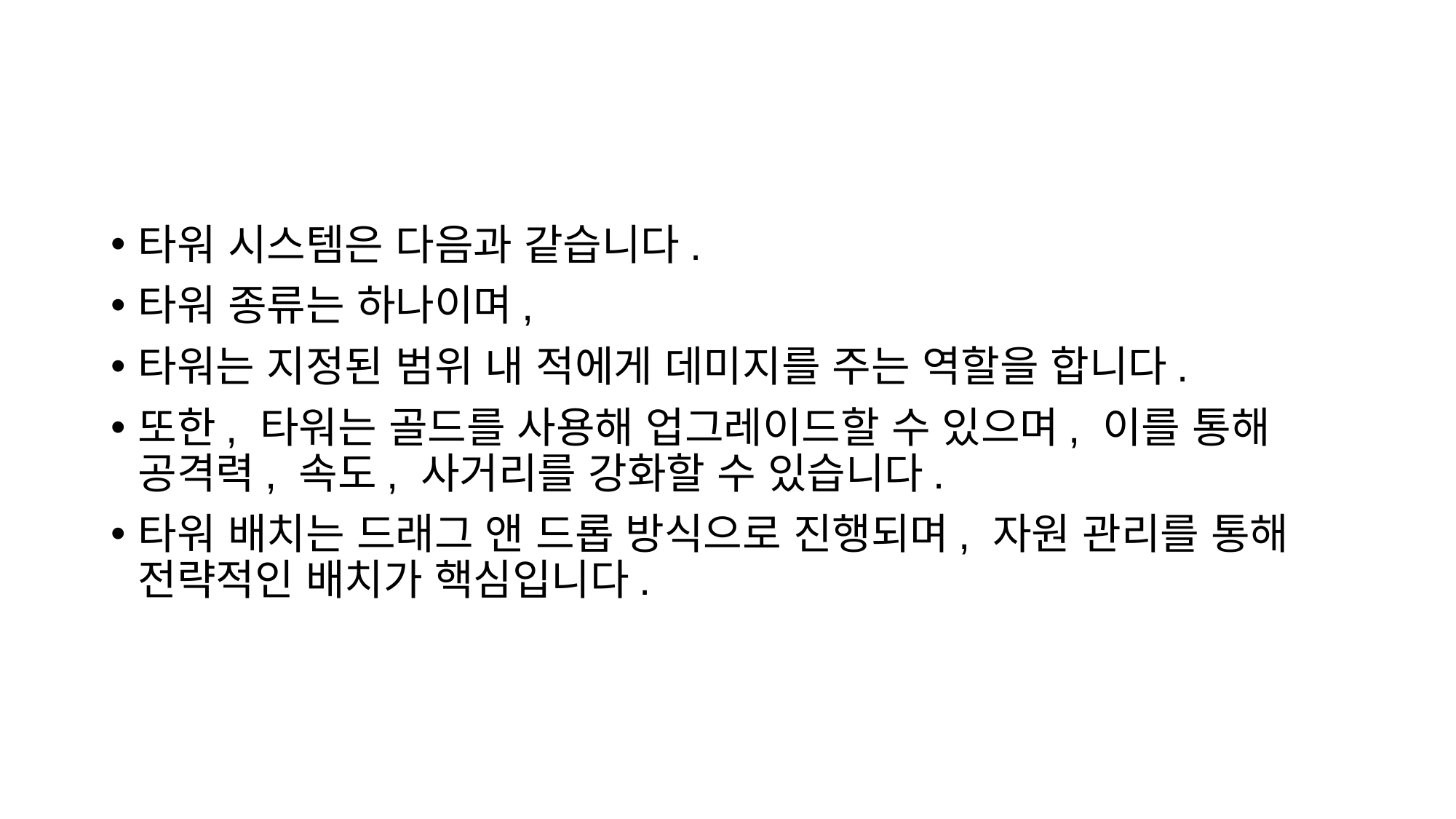

#
타워 시스템은 다음과 같습니다.
타워 종류는 하나이며,
타워는 지정된 범위 내 적에게 데미지를 주는 역할을 합니다.
또한, 타워는 골드를 사용해 업그레이드할 수 있으며, 이를 통해 공격력, 속도, 사거리를 강화할 수 있습니다.
타워 배치는 드래그 앤 드롭 방식으로 진행되며, 자원 관리를 통해 전략적인 배치가 핵심입니다.